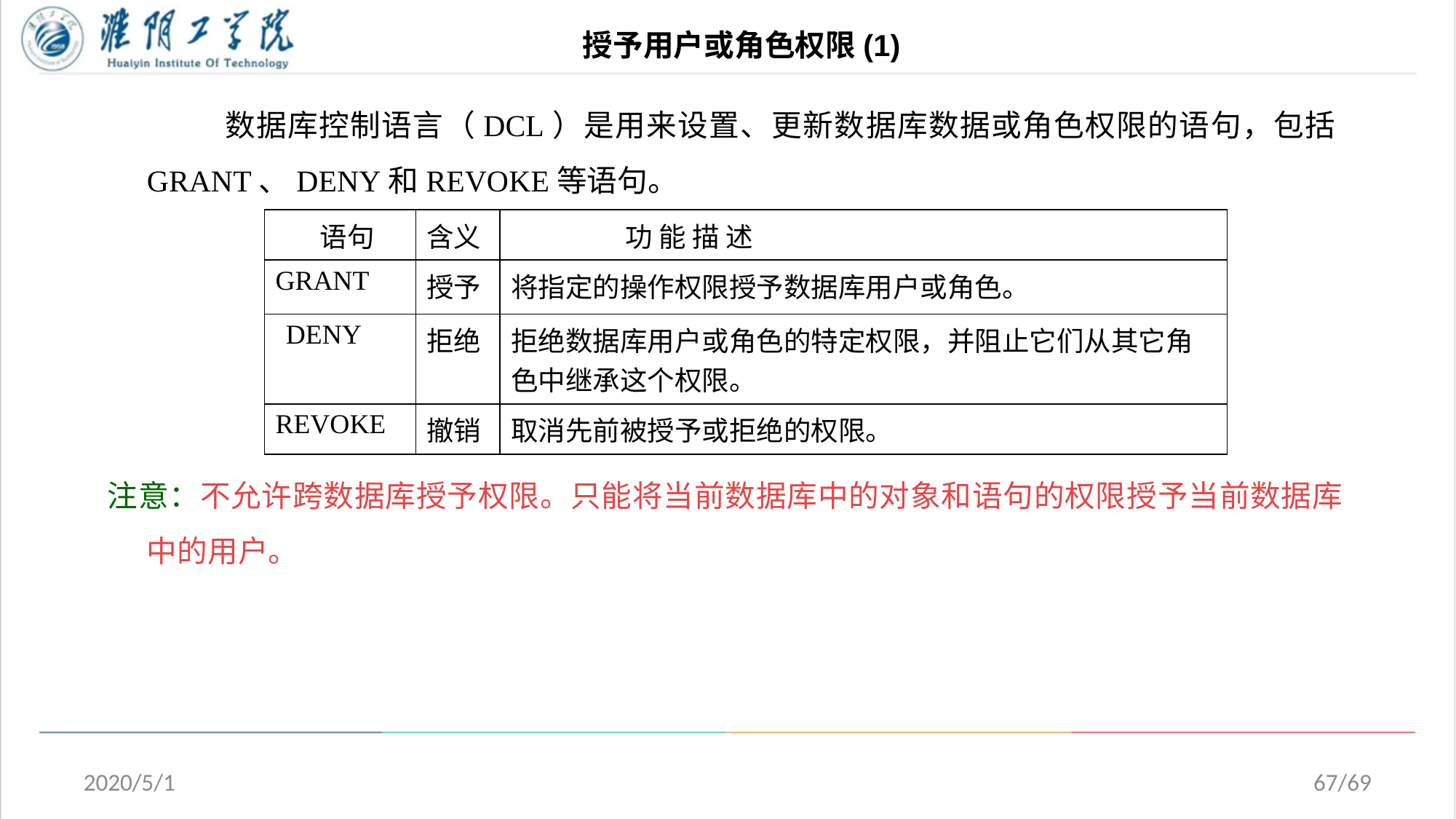

# 授予用户或角色权限(1)
  数据库控制语言（DCL）是用来设置、更新数据库数据或角色权限的语句，包括GRANT、DENY和REVOKE等语句。

 注意：不允许跨数据库授予权限。只能将当前数据库中的对象和语句的权限授予当前数据库中的用户。
| 语句 | 含义 | 功 能 描 述 |
| --- | --- | --- |
| GRANT | 授予 | 将指定的操作权限授予数据库用户或角色。 |
| DENY | 拒绝 | 拒绝数据库用户或角色的特定权限，并阻止它们从其它角色中继承这个权限。 |
| REVOKE | 撤销 | 取消先前被授予或拒绝的权限。 |
2020/5/1
67/69